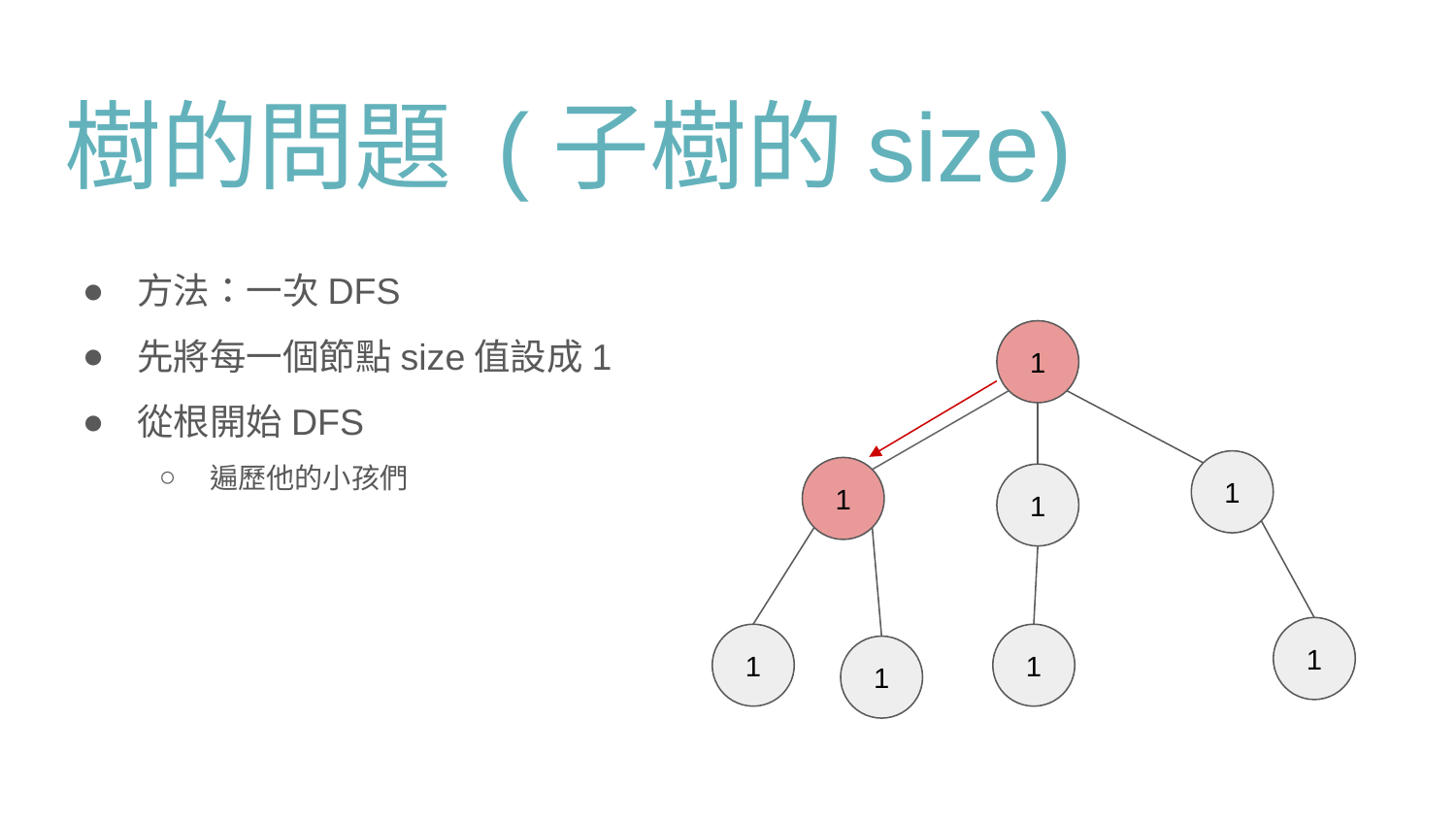

# 樹的問題 (子樹的size)
方法：一次DFS
先將每一個節點size值設成1
從根開始DFS
遍歷他的小孩們

1
1
1
1
1
1
1
1